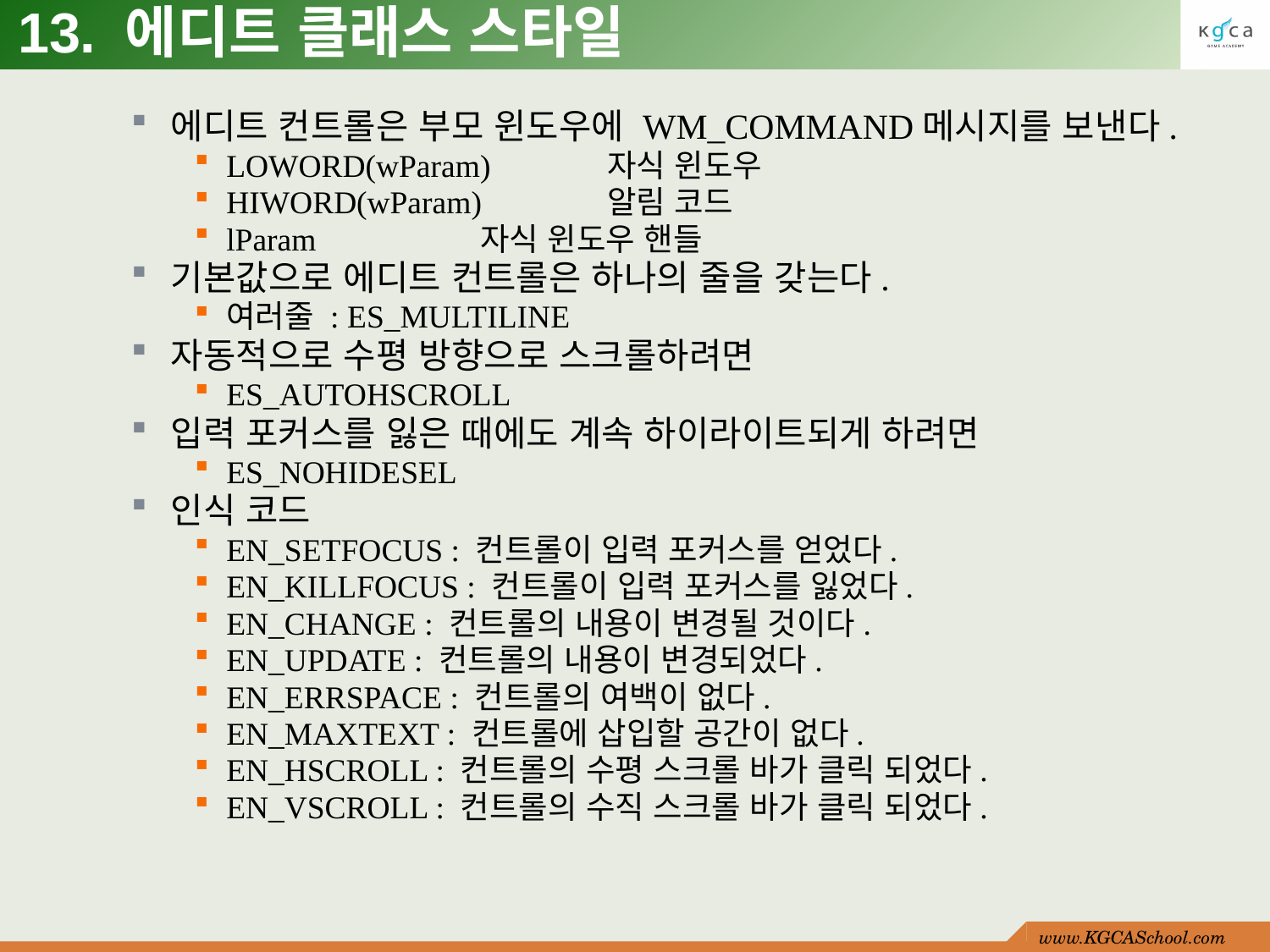

# 13. 에디트 클래스 스타일
에디트 컨트롤은 부모 윈도우에 WM_COMMAND메시지를 보낸다.
LOWORD(wParam) 	자식 윈도우
HIWORD(wParam)	알림 코드
lParam		자식 윈도우 핸들
기본값으로 에디트 컨트롤은 하나의 줄을 갖는다.
여러줄 : ES_MULTILINE
자동적으로 수평 방향으로 스크롤하려면
ES_AUTOHSCROLL
입력 포커스를 잃은 때에도 계속 하이라이트되게 하려면
ES_NOHIDESEL
인식 코드
EN_SETFOCUS : 컨트롤이 입력 포커스를 얻었다.
EN_KILLFOCUS : 컨트롤이 입력 포커스를 잃었다.
EN_CHANGE : 컨트롤의 내용이 변경될 것이다.
EN_UPDATE : 컨트롤의 내용이 변경되었다.
EN_ERRSPACE : 컨트롤의 여백이 없다.
EN_MAXTEXT : 컨트롤에 삽입할 공간이 없다.
EN_HSCROLL : 컨트롤의 수평 스크롤 바가 클릭 되었다.
EN_VSCROLL : 컨트롤의 수직 스크롤 바가 클릭 되었다.